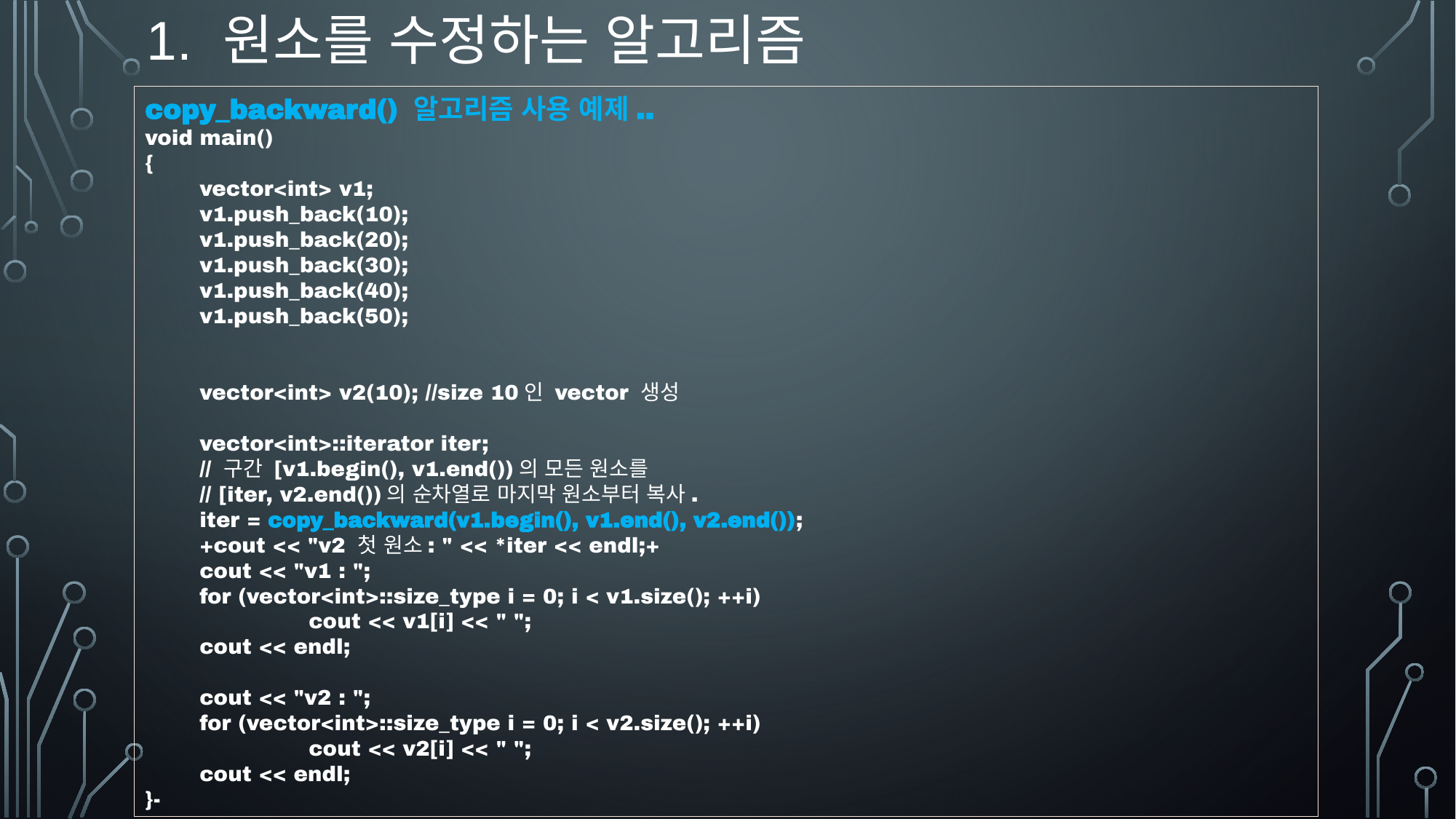

# 1. 원소를 수정하는 알고리즘
copy_backward() 알고리즘 사용 예제..
void main()
{
vector<int> v1;
v1.push_back(10);
v1.push_back(20);
v1.push_back(30);
v1.push_back(40);
v1.push_back(50);

vector<int> v2(10); //size 10인 vector 생성

vector<int>::iterator iter;
// 구간 [v1.begin(), v1.end())의 모든 원소를
// [iter, v2.end())의 순차열로 마지막 원소부터 복사.
iter = copy_backward(v1.begin(), v1.end(), v2.end());
+cout << "v2 첫 원소: " << *iter << endl;+
cout << "v1 : ";
for (vector<int>::size_type i = 0; i < v1.size(); ++i)
	cout << v1[i] << " ";
cout << endl;

cout << "v2 : ";
for (vector<int>::size_type i = 0; i < v2.size(); ++i)
	cout << v2[i] << " ";
cout << endl;
}-